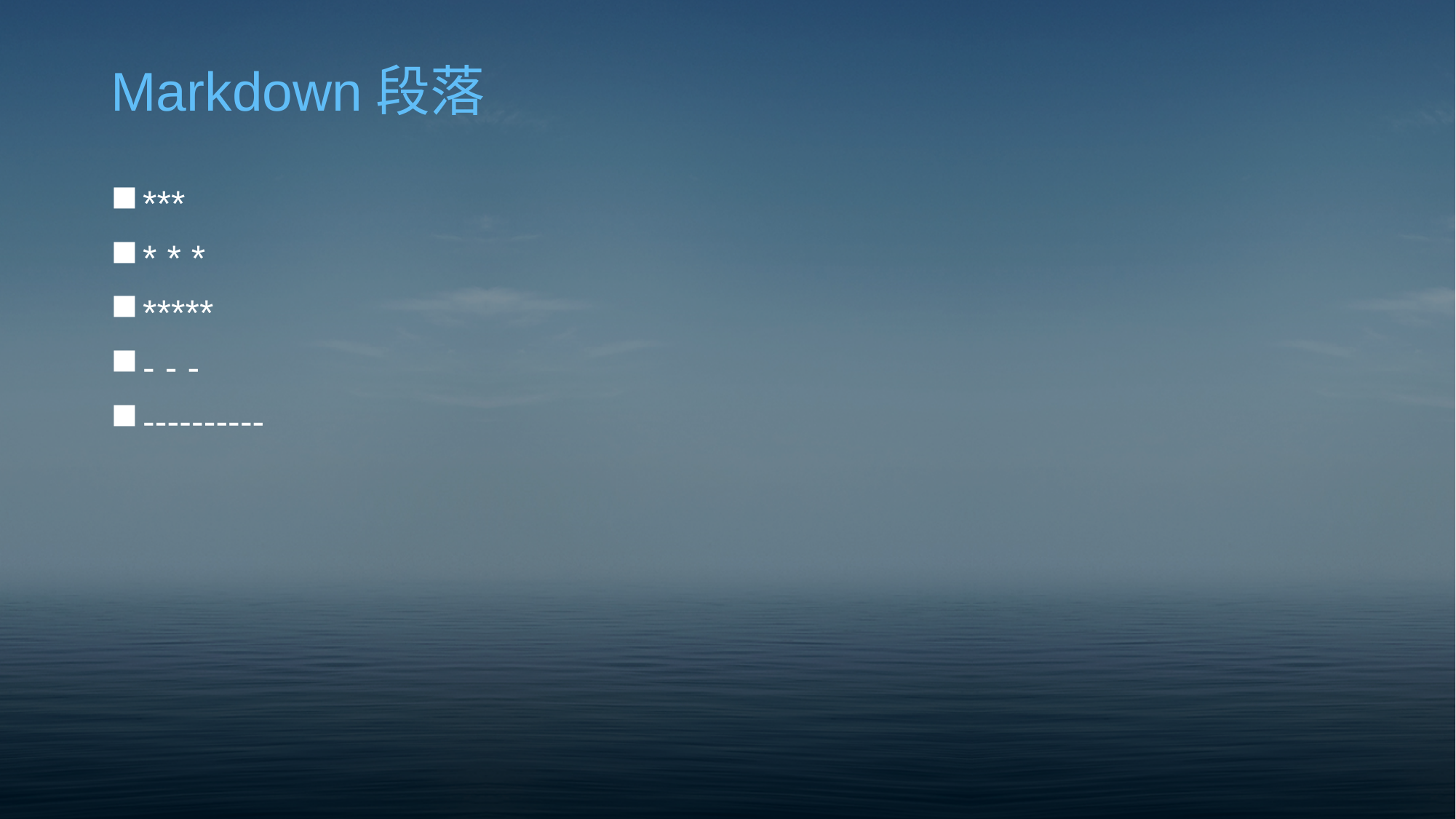

# Markdown段落
***
* * *
*****
- - -
----------